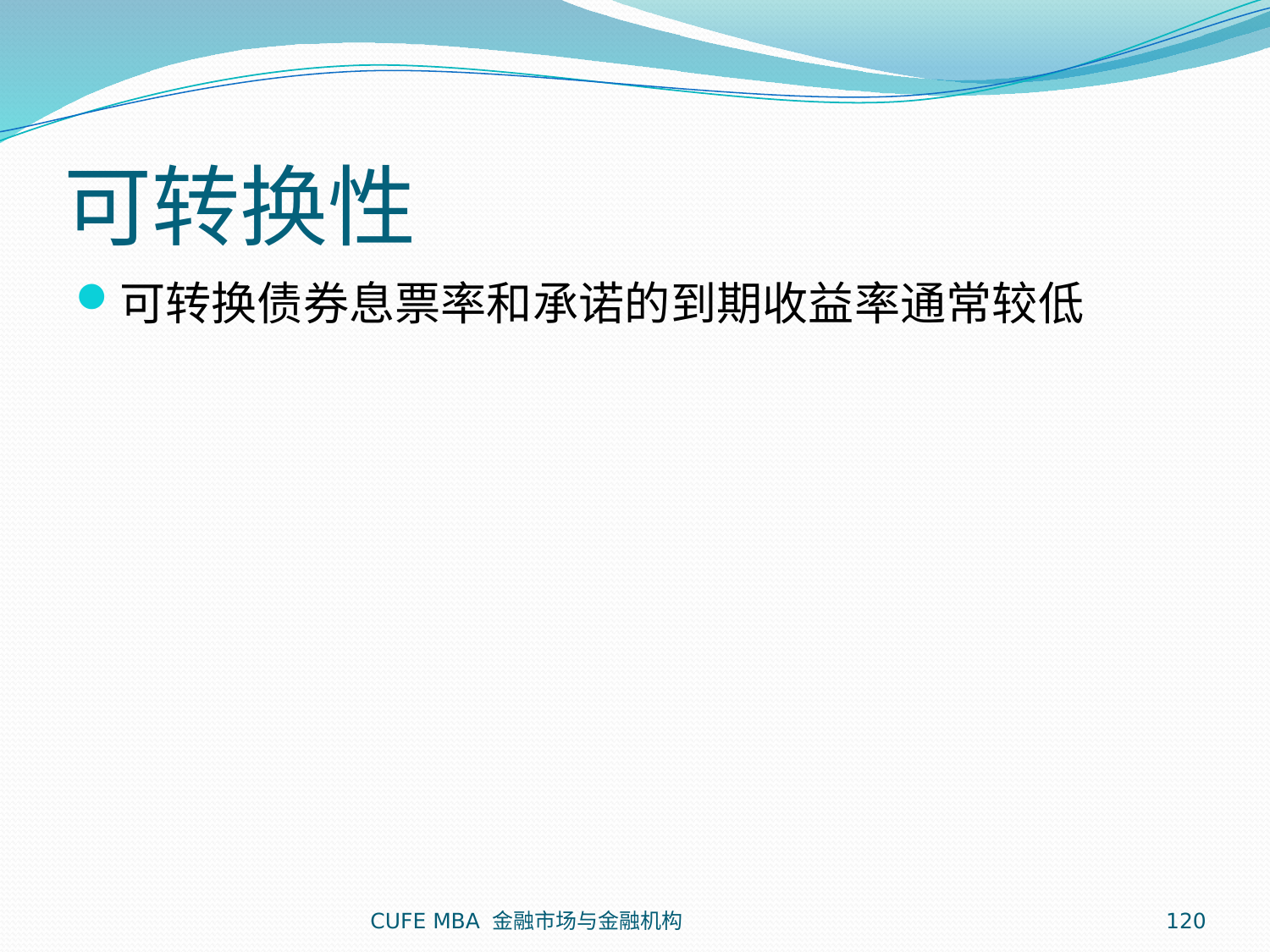

# 可转换性
可转换债券息票率和承诺的到期收益率通常较低
CUFE MBA 金融市场与金融机构
120